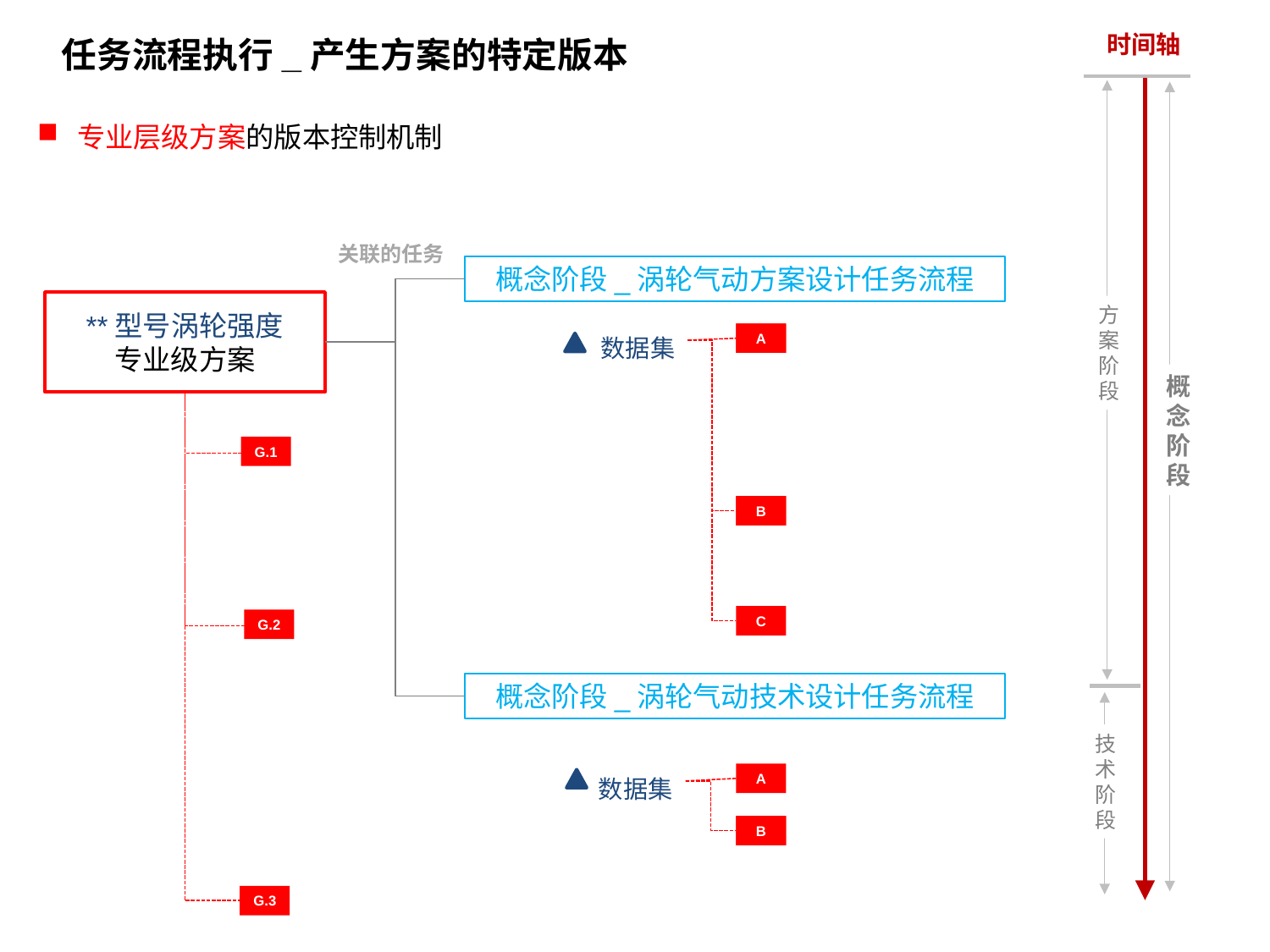

时间轴
任务流程执行_产生方案的特定版本
专业层级方案的版本控制机制
关联的任务
概念阶段_涡轮气动方案设计任务流程
**型号涡轮强度
专业级方案
方案阶段
数据集

A
A
B
C
概念阶段_涡轮气动技术设计任务流程
数据集

概念阶段
G.1
B
G.2
技术阶段
A
B
B
G.3